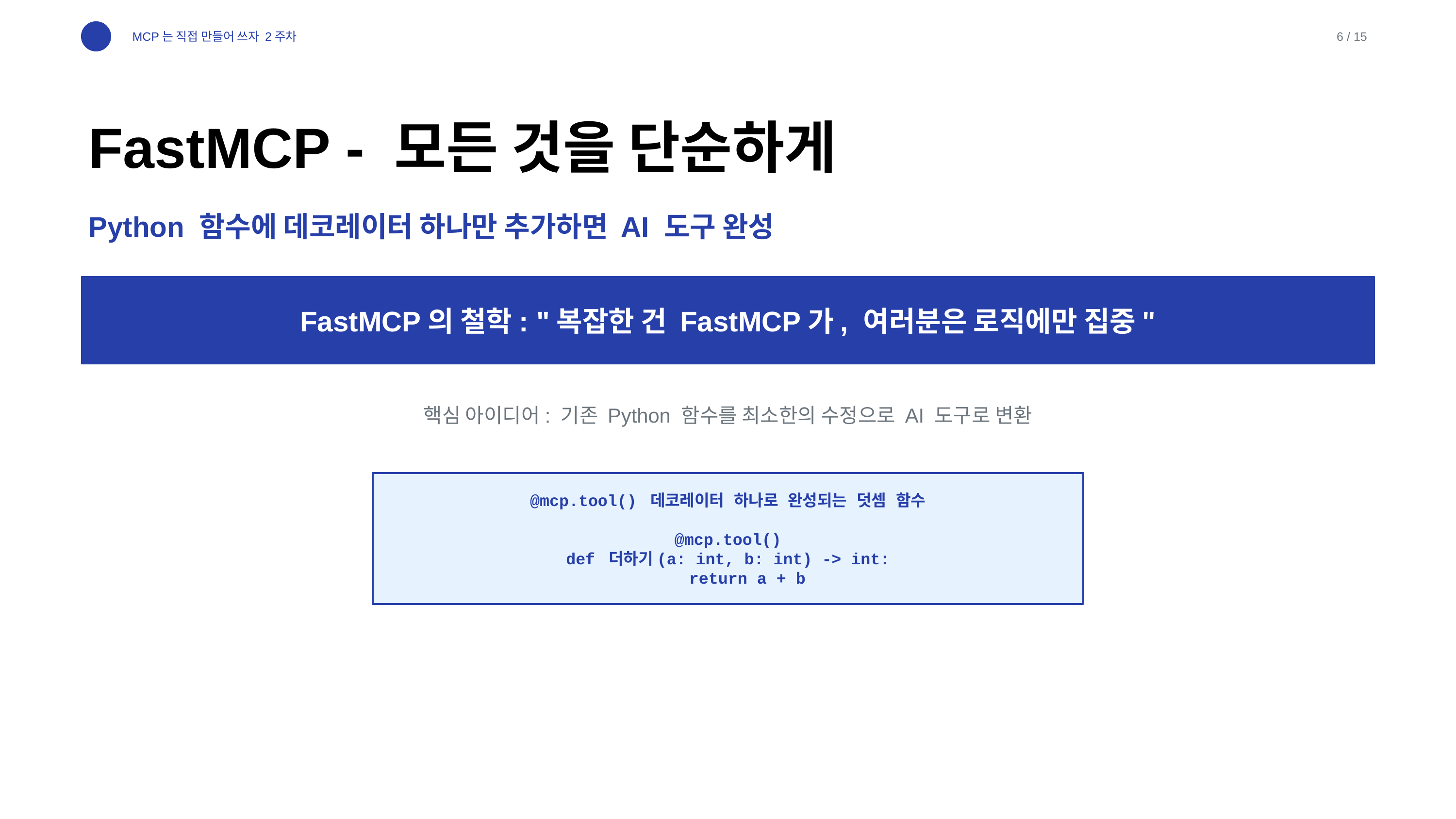

MCP는 직접 만들어 쓰자 2주차
6 / 15
FastMCP - 모든 것을 단순하게
Python 함수에 데코레이터 하나만 추가하면 AI 도구 완성

FastMCP의 철학: "복잡한 건 FastMCP가, 여러분은 로직에만 집중"
핵심 아이디어: 기존 Python 함수를 최소한의 수정으로 AI 도구로 변환

@mcp.tool() 데코레이터 하나로 완성되는 덧셈 함수

@mcp.tool()
def 더하기(a: int, b: int) -> int:
    return a + b